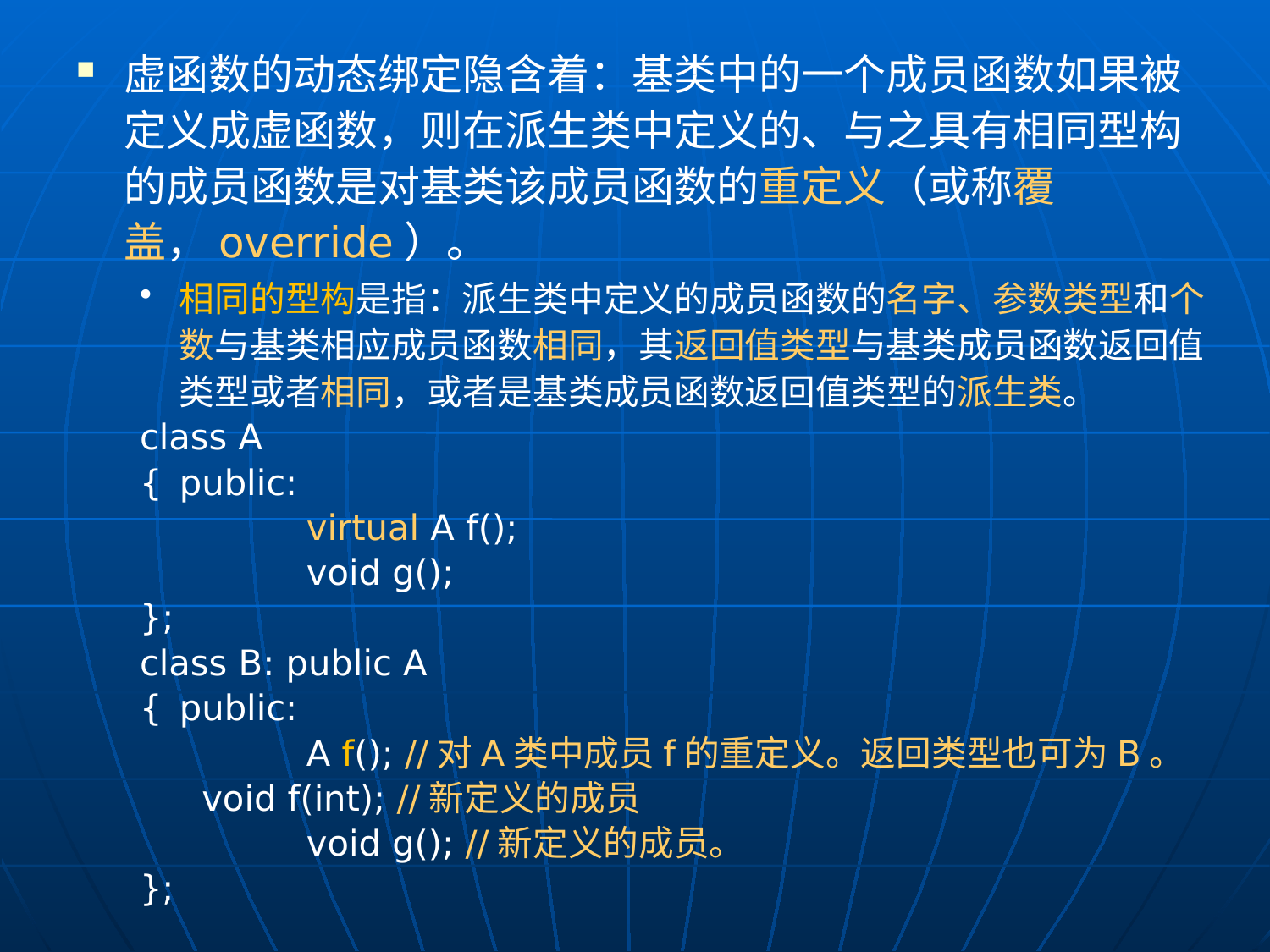

虚函数的动态绑定隐含着：基类中的一个成员函数如果被定义成虚函数，则在派生类中定义的、与之具有相同型构的成员函数是对基类该成员函数的重定义（或称覆盖，override）。
相同的型构是指：派生类中定义的成员函数的名字、参数类型和个数与基类相应成员函数相同，其返回值类型与基类成员函数返回值类型或者相同，或者是基类成员函数返回值类型的派生类。
class A
{	public:
		virtual A f();
		void g();
};
class B: public A
{	public:
		A f(); //对A类中成员f的重定义。返回类型也可为B。
	  void f(int); //新定义的成员
		void g(); //新定义的成员。
};